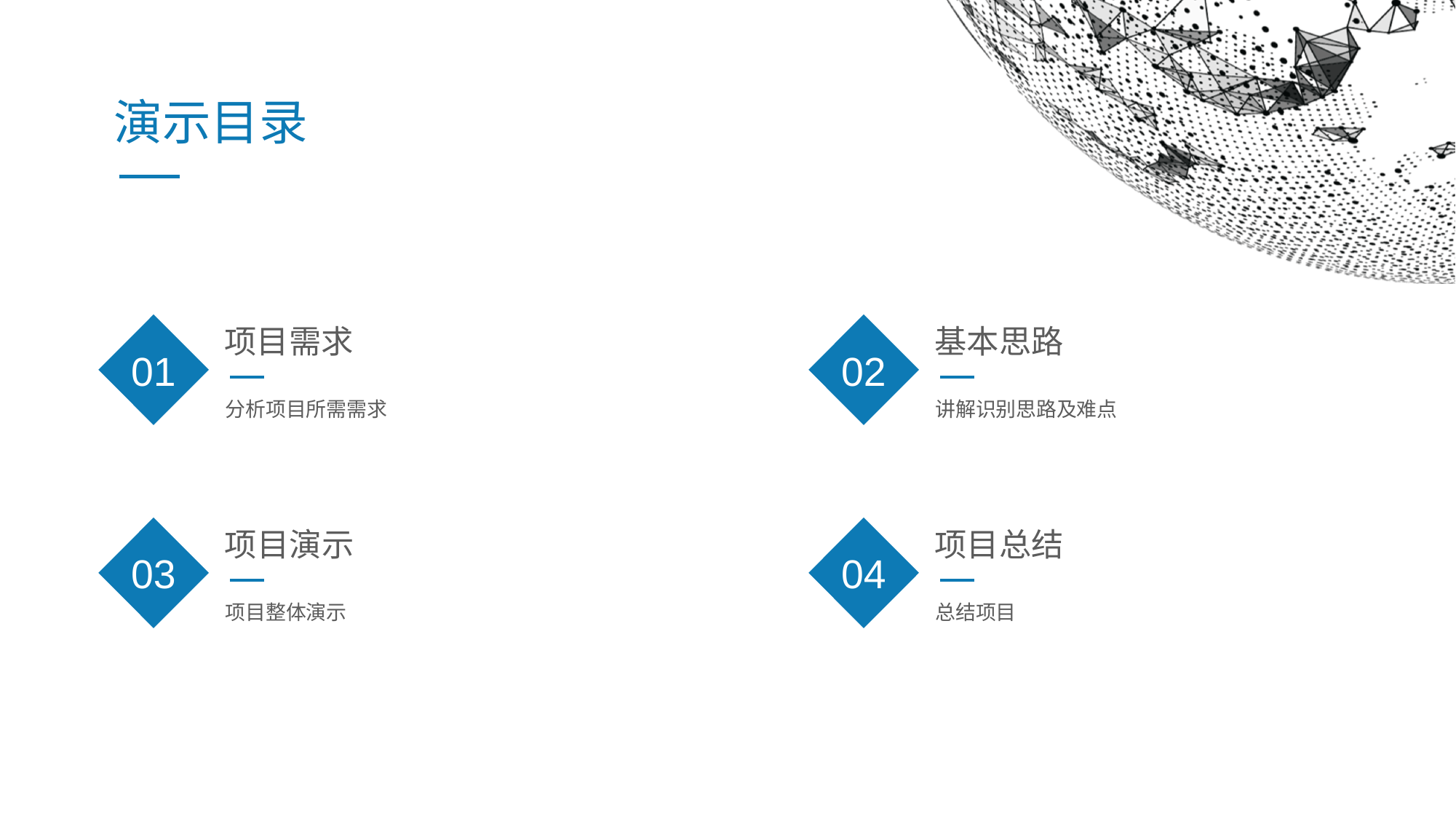

演示目录
02
01
基本思路
项目需求
讲解识别思路及难点
分析项目所需需求
03
04
项目演示
项目总结
项目整体演示
总结项目